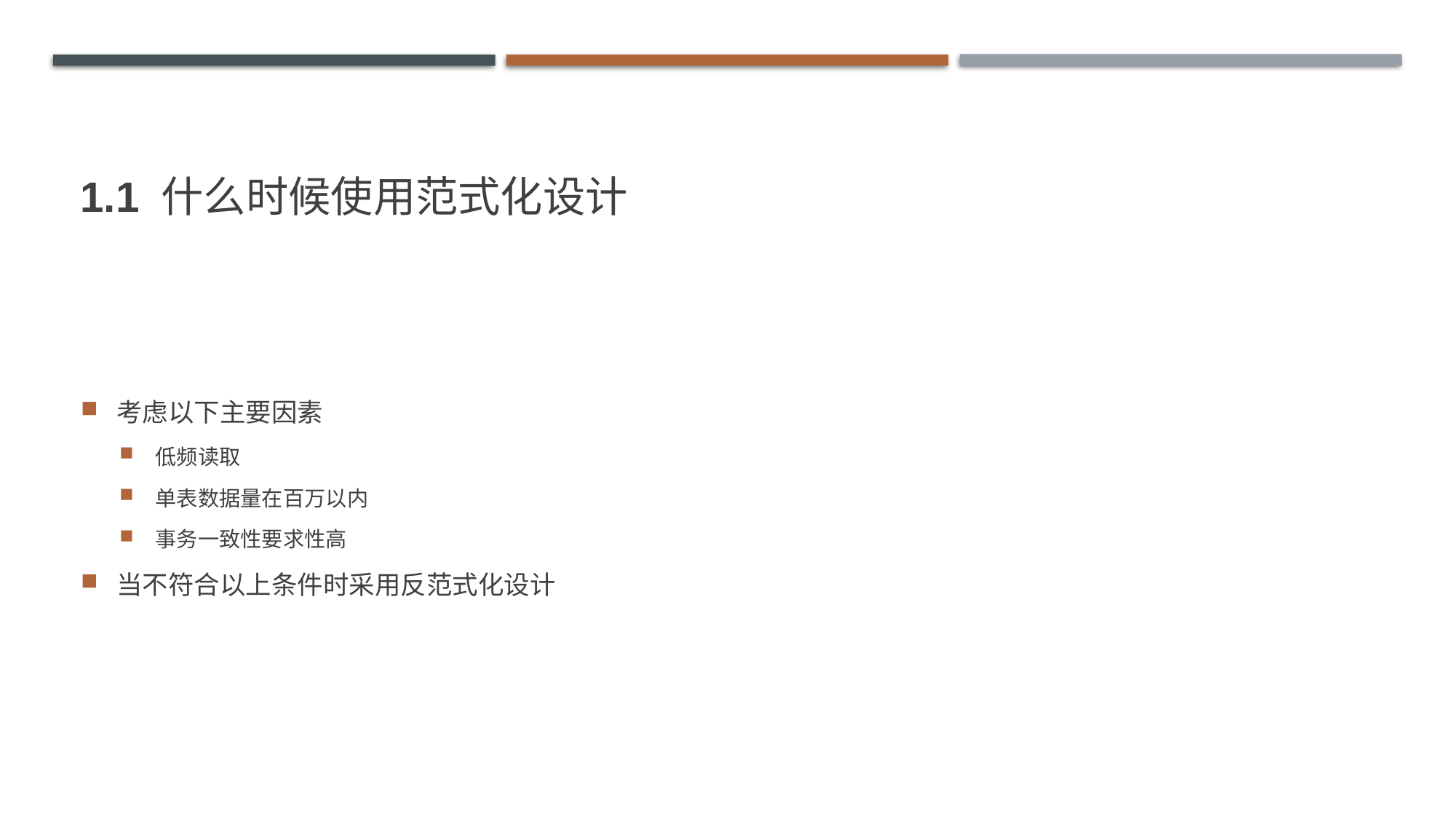

# 1.1 什么时候使用范式化设计
考虑以下主要因素
低频读取
单表数据量在百万以内
事务一致性要求性高
当不符合以上条件时采用反范式化设计